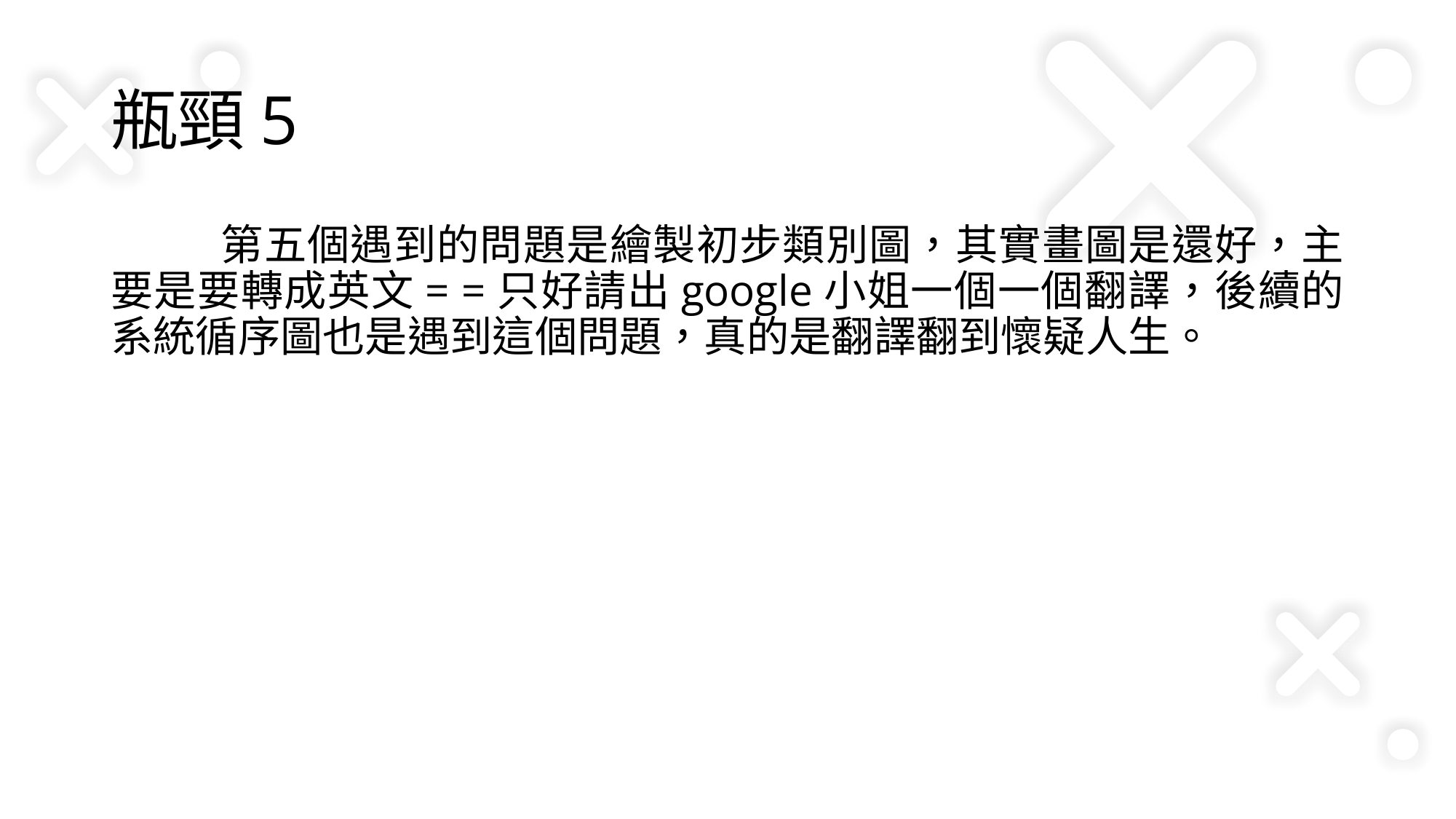

# 瓶頸5
	第五個遇到的問題是繪製初步類別圖，其實畫圖是還好，主要是要轉成英文= =只好請出google小姐一個一個翻譯，後續的系統循序圖也是遇到這個問題，真的是翻譯翻到懷疑人生。